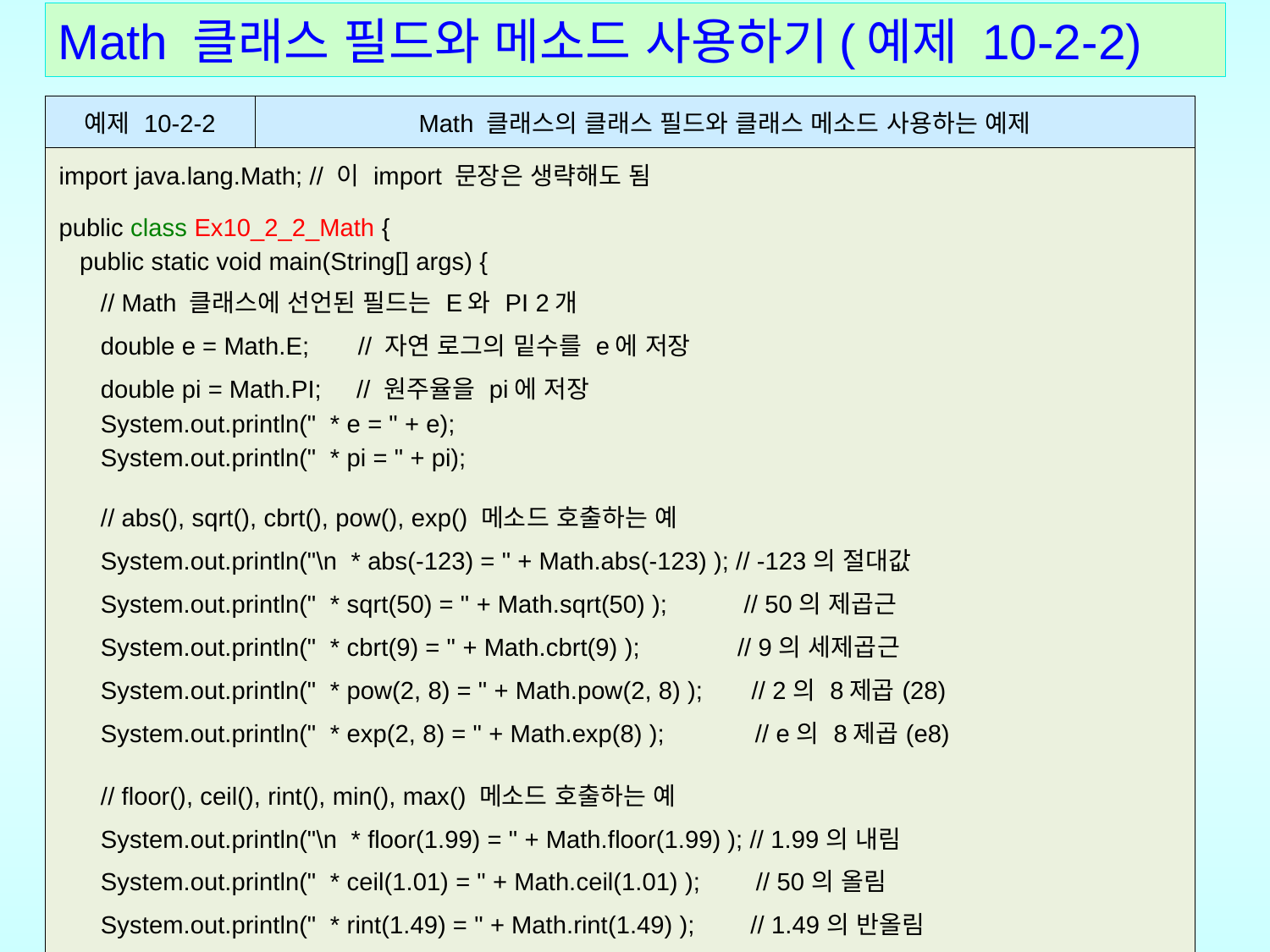

# Math 클래스 필드와 메소드 사용하기(예제 10-2-2)
| 예제 10-2-2 | Math 클래스의 클래스 필드와 클래스 메소드 사용하는 예제 |
| --- | --- |
| import java.lang.Math; // 이 import 문장은 생략해도 됨 public class Ex10\_2\_2\_Math { public static void main(String[] args) { // Math 클래스에 선언된 필드는 E와 PI 2개 double e = Math.E; // 자연 로그의 밑수를 e에 저장 double pi = Math.PI; // 원주율을 pi에 저장 System.out.println(" \* e = " + e); System.out.println(" \* pi = " + pi); // abs(), sqrt(), cbrt(), pow(), exp() 메소드 호출하는 예 System.out.println("\n \* abs(-123) = " + Math.abs(-123) ); // -123의 절대값 System.out.println(" \* sqrt(50) = " + Math.sqrt(50) ); // 50의 제곱근 System.out.println(" \* cbrt(9) = " + Math.cbrt(9) ); // 9의 세제곱근 System.out.println(" \* pow(2, 8) = " + Math.pow(2, 8) ); // 2의 8제곱(28) System.out.println(" \* exp(2, 8) = " + Math.exp(8) ); // e의 8제곱(e8) // floor(), ceil(), rint(), min(), max() 메소드 호출하는 예 System.out.println("\n \* floor(1.99) = " + Math.floor(1.99) ); // 1.99의 내림 System.out.println(" \* ceil(1.01) = " + Math.ceil(1.01) ); // 50의 올림 System.out.println(" \* rint(1.49) = " + Math.rint(1.49) ); // 1.49의 반올림 System.out.println(" \* min(1, 2) = " + Math.min(1, 2) ); // 1과 2의 최소값 System.out.println(" \* max(1, 2) = " + Math.max(1, 2) ); // 1과 2의 최대값 |  |